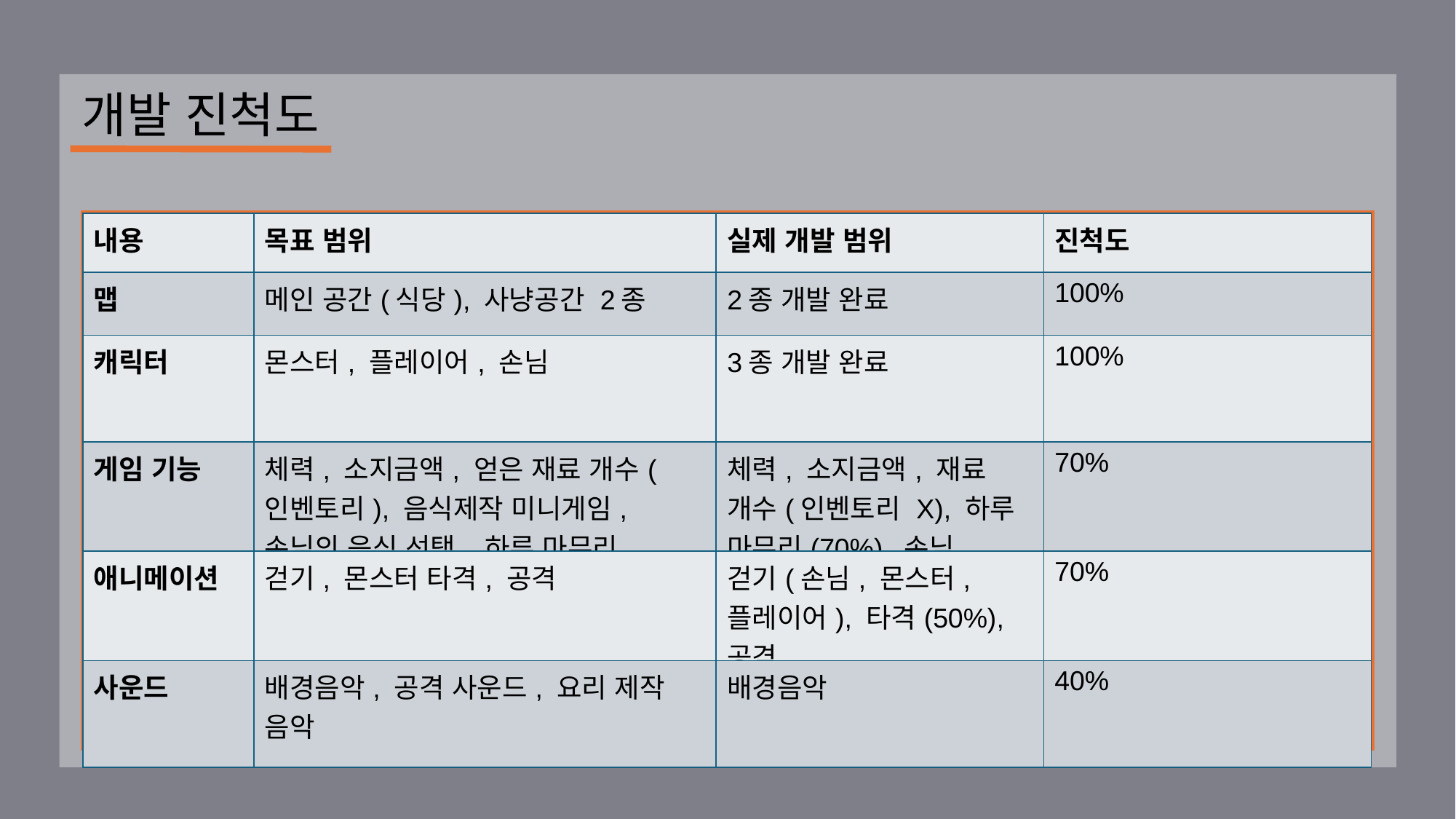

개발 진척도

| 내용 | 목표 범위 | 실제 개발 범위 | 진척도 |
| --- | --- | --- | --- |
| 맵 | 메인 공간(식당), 사냥공간 2종 | 2종 개발 완료 | 100% |
| 캐릭터 | 몬스터, 플레이어, 손님 | 3종 개발 완료 | 100% |
| 게임 기능 | 체력, 소지금액, 얻은 재료 개수(인벤토리), 음식제작 미니게임, 손님의 음식 선택, 하루 마무리 | 체력, 소지금액, 재료 개수(인벤토리 X), 하루 마무리(70%), 손님(70%) | 70% |
| 애니메이션 | 걷기, 몬스터 타격, 공격 | 걷기(손님, 몬스터, 플레이어), 타격(50%), 공격 | 70% |
| 사운드 | 배경음악, 공격 사운드, 요리 제작 음악 | 배경음악 | 40% |